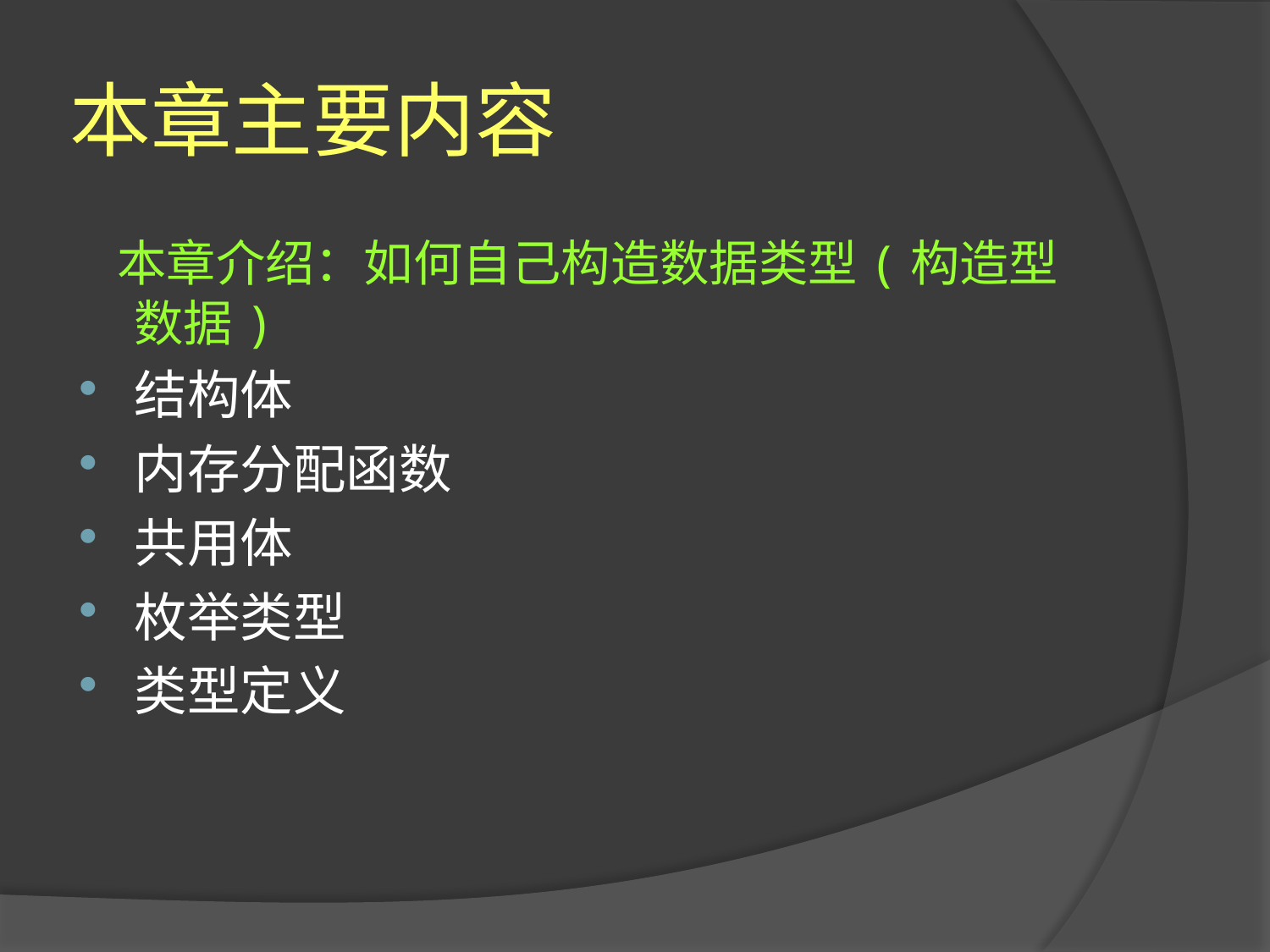

# 本章主要内容
  本章介绍：如何自己构造数据类型(构造型数据)
结构体
内存分配函数
共用体
枚举类型
类型定义